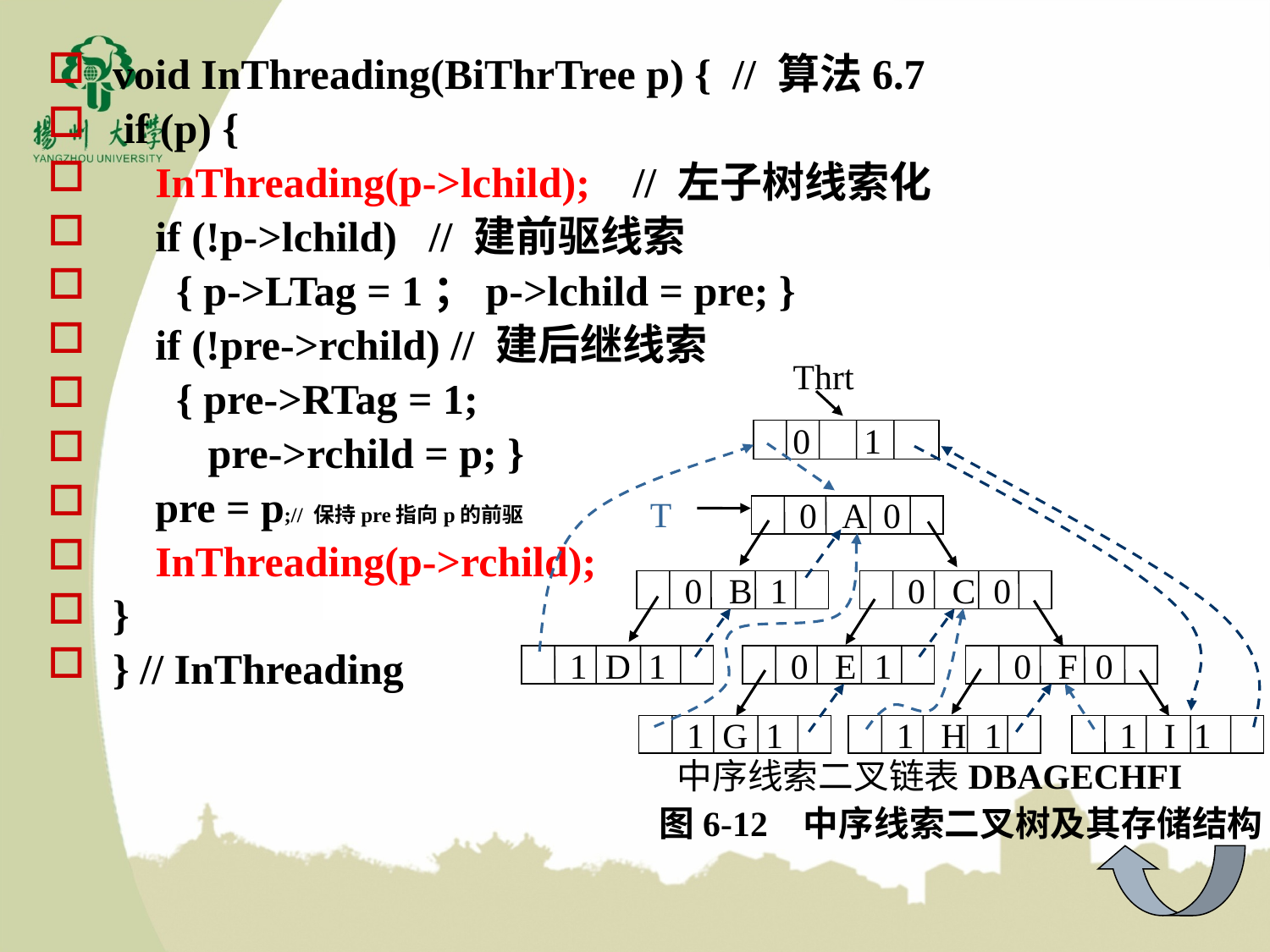

void InThreading(BiThrTree p) {  // 算法6.7
 if (p) {
    InThreading(p->lchild);    // 左子树线索化
    if (!p->lchild)   // 建前驱线索
      { p->LTag = 1；p->lchild = pre; }
    if (!pre->rchild) // 建后继线索
      { pre->RTag = 1;
         pre->rchild = p; }
    pre = p;// 保持pre指向p的前驱
    InThreading(p->rchild);
}
} // InThreading

Thrt

   0      1

  T
    0   A  0

    0   B  1

    0   C  0

    1  D  1

    0   E  1

    0   F  0

    1  G  1

    1   H  1

    1   I  1

中序线索二叉链表DBAGECHFI
图6-12   中序线索二叉树及其存储结构